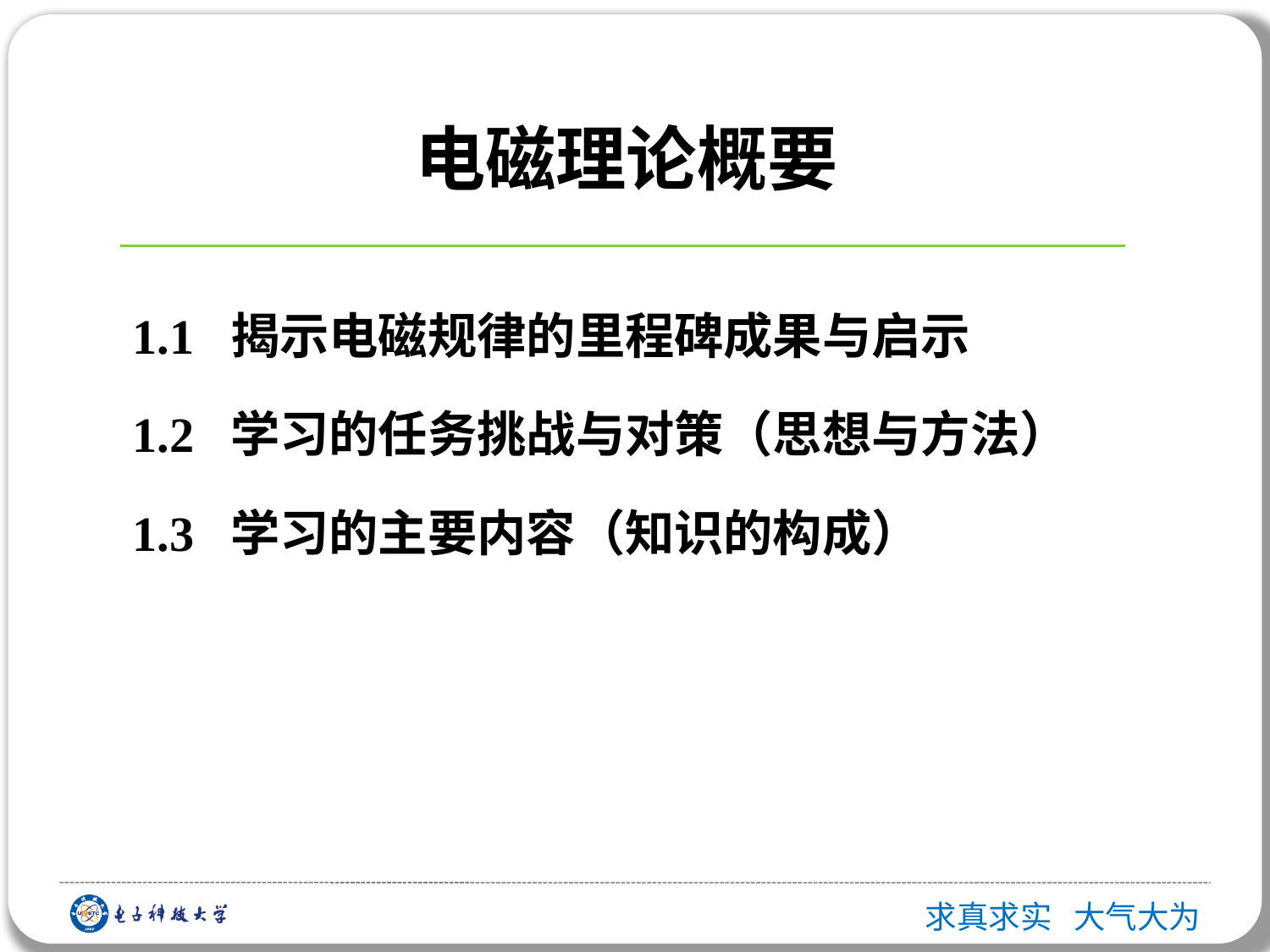

问题的提出
电磁理论概要
1.1  揭示电磁规律的里程碑成果与启示
1.2  学习的任务挑战与对策（思想与方法）
1.3  学习的主要内容（知识的构成）